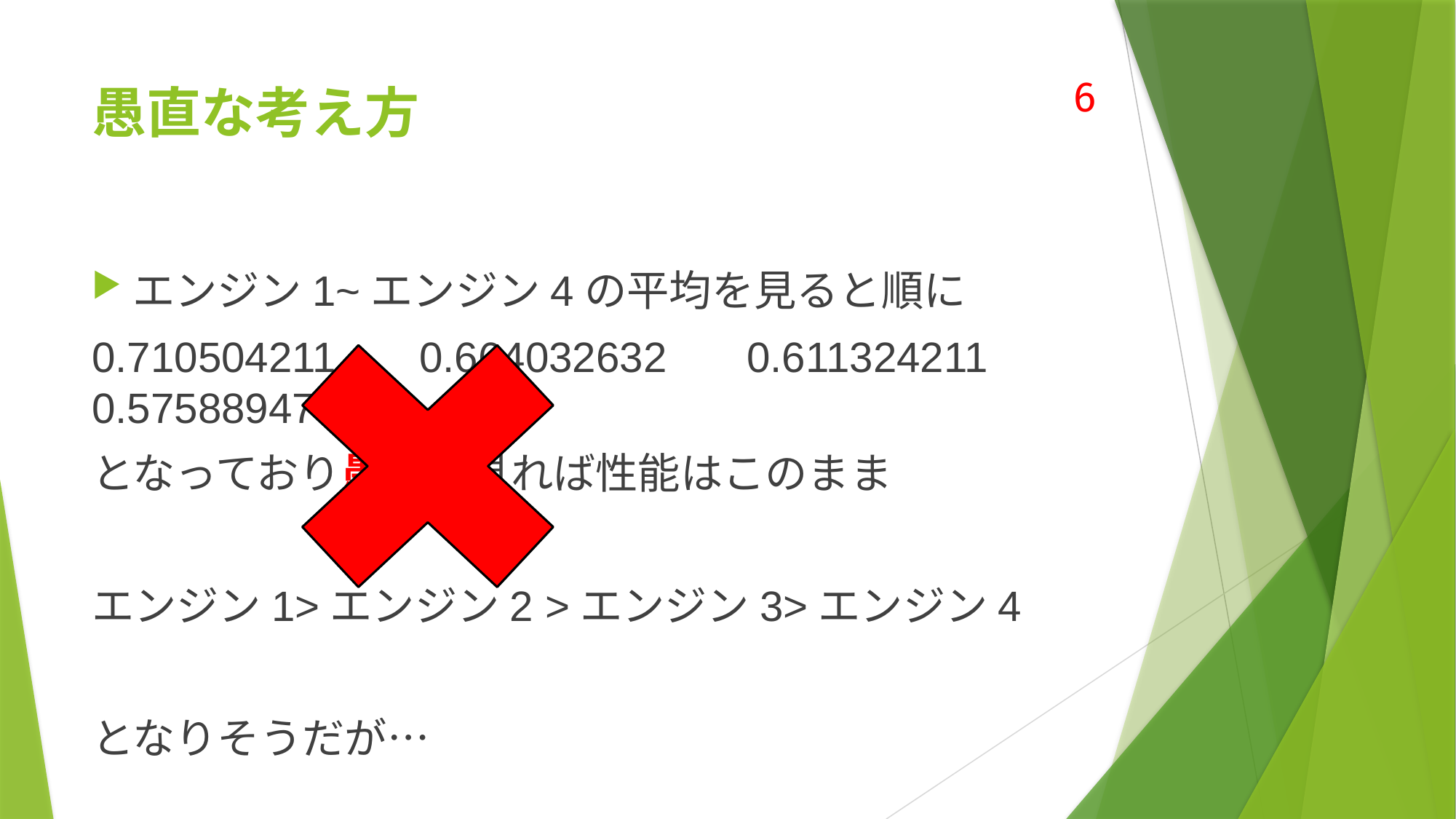

# 愚直な考え方
6
エンジン1~エンジン4の平均を見ると順に
0.710504211	0.664032632	0.611324211	0.575889474
となっており愚直に見れば性能はこのまま

エンジン1>エンジン2 >エンジン3>エンジン4

となりそうだが…